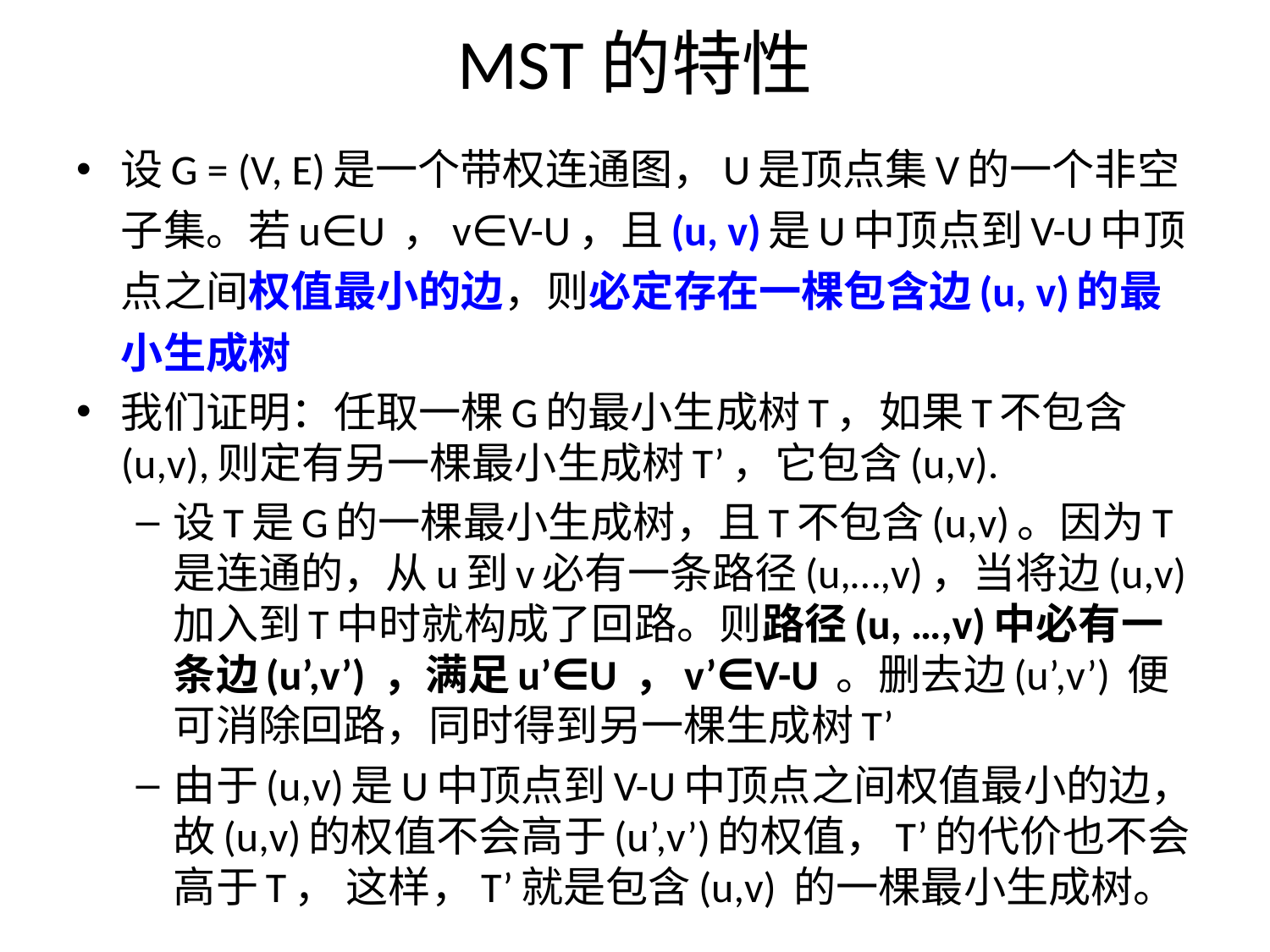

# MST的特性
设G = (V, E)是一个带权连通图，U是顶点集V的一个非空子集。若u∈U ，v∈V-U，且(u, v)是U中顶点到V-U中顶点之间权值最小的边，则必定存在一棵包含边(u, v)的最小生成树
我们证明：任取一棵G的最小生成树T，如果T不包含(u,v),则定有另一棵最小生成树T’，它包含(u,v).
设T是G的一棵最小生成树，且T不包含(u,v)。因为T是连通的，从u到v必有一条路径(u,…,v)，当将边(u,v)加入到T中时就构成了回路。则路径(u, …,v)中必有一条边(u’,v’) ，满足u’∈U ，v’∈V-U 。删去边(u’,v’) 便可消除回路，同时得到另一棵生成树T’
由于(u,v)是U中顶点到V-U中顶点之间权值最小的边，故(u,v)的权值不会高于(u’,v’)的权值，T’的代价也不会高于T， 这样，T’就是包含(u,v) 的一棵最小生成树。